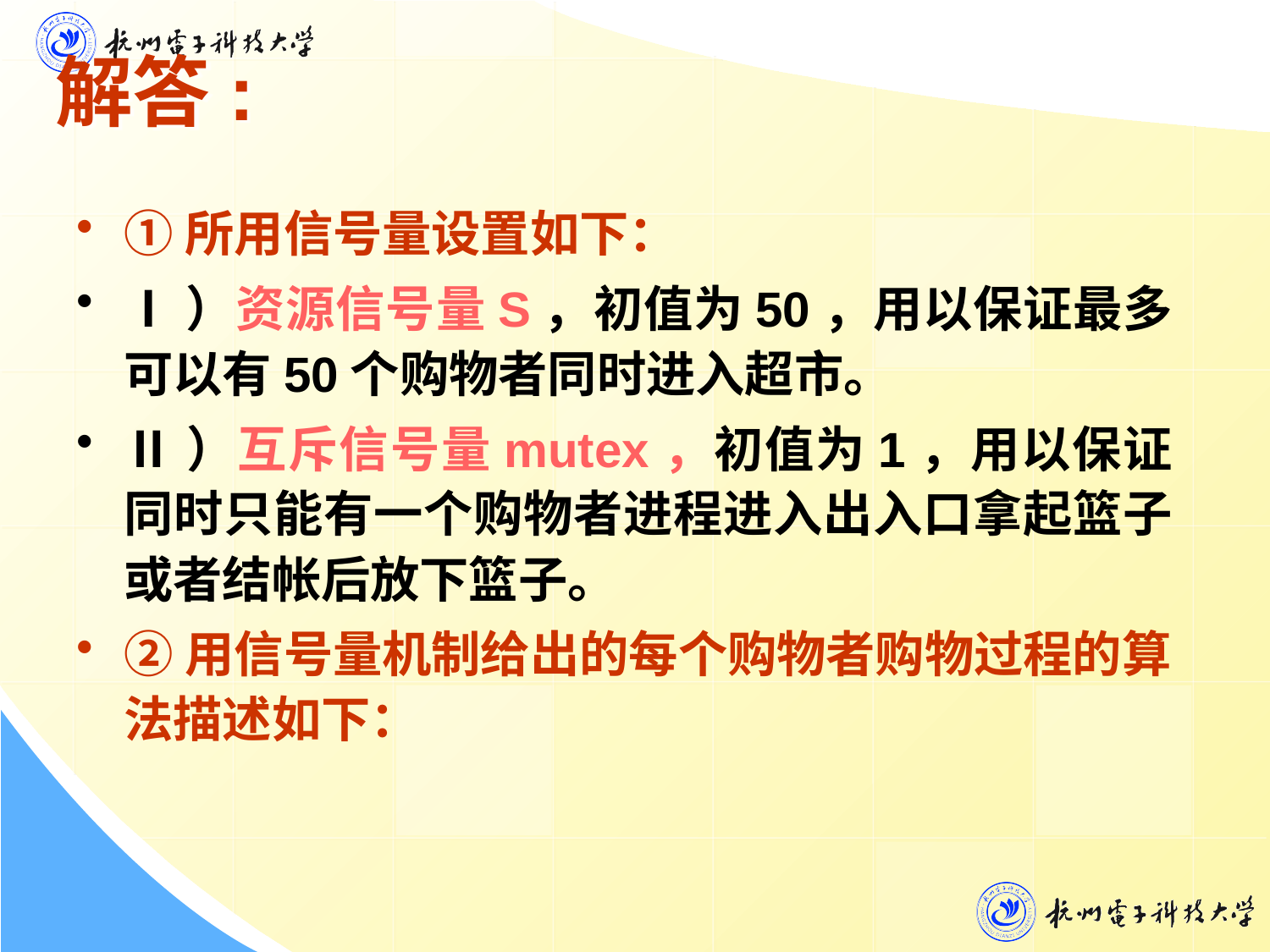

# 解答:
①所用信号量设置如下：
Ⅰ）资源信号量S，初值为50，用以保证最多可以有50个购物者同时进入超市。
Ⅱ）互斥信号量mutex，初值为1，用以保证同时只能有一个购物者进程进入出入口拿起篮子或者结帐后放下篮子。
②用信号量机制给出的每个购物者购物过程的算法描述如下：